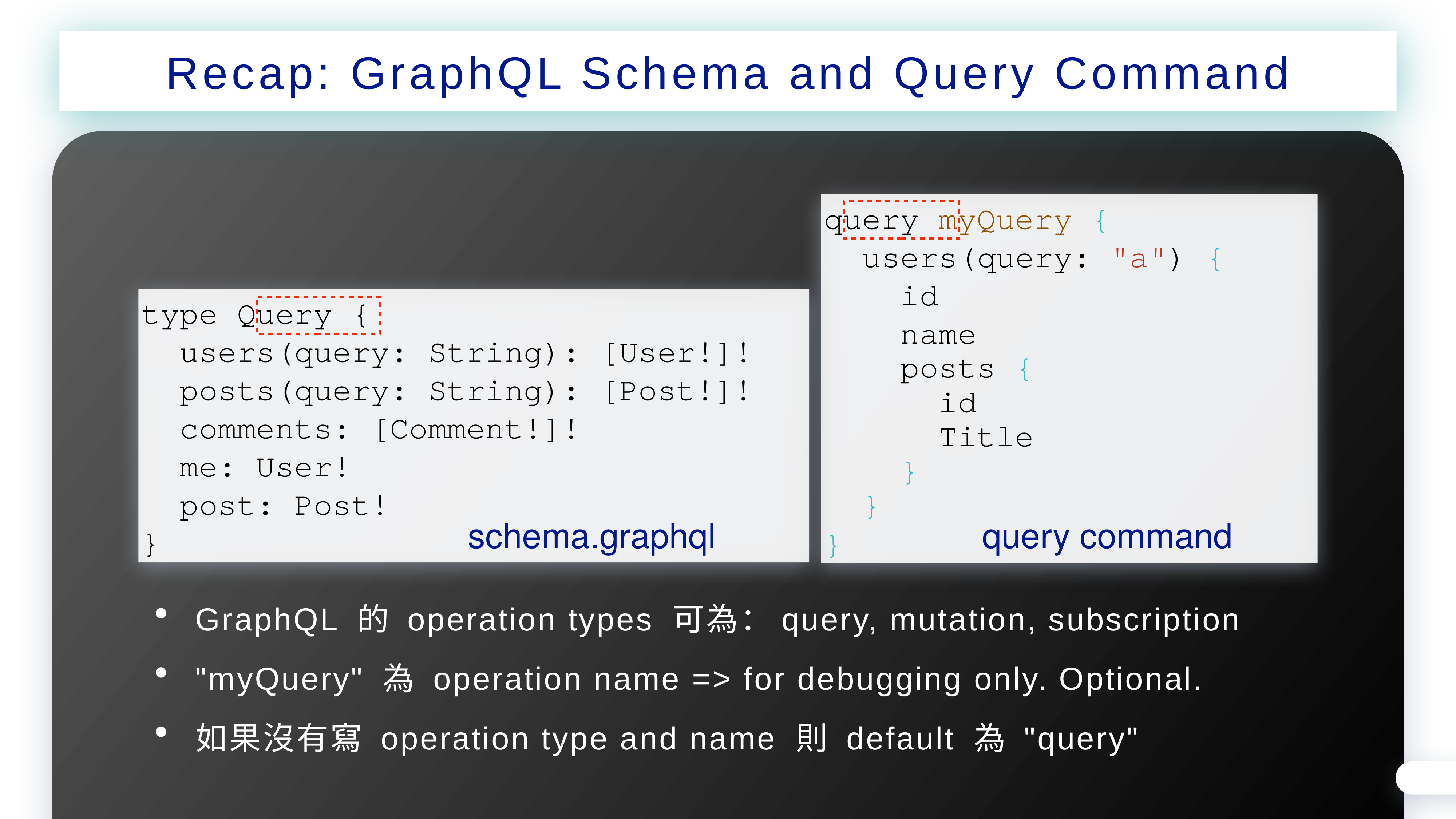

Recap: GraphQL Schema and Query Command
query myQuery {
  users(query: "a") {
    id
    name
    posts {
      id
      Title
    }
  }
}

type Query {
  users(query: String): [User!]!
  posts(query: String): [Post!]!
  comments: [Comment!]!
  me: User!
  post: Post!
}

schema.graphql
query command
GraphQL 的 operation types 可為：query, mutation, subscription
"myQuery" 為 operation name => for debugging only. Optional.
如果沒有寫 operation type and name 則 default 為 "query"
36